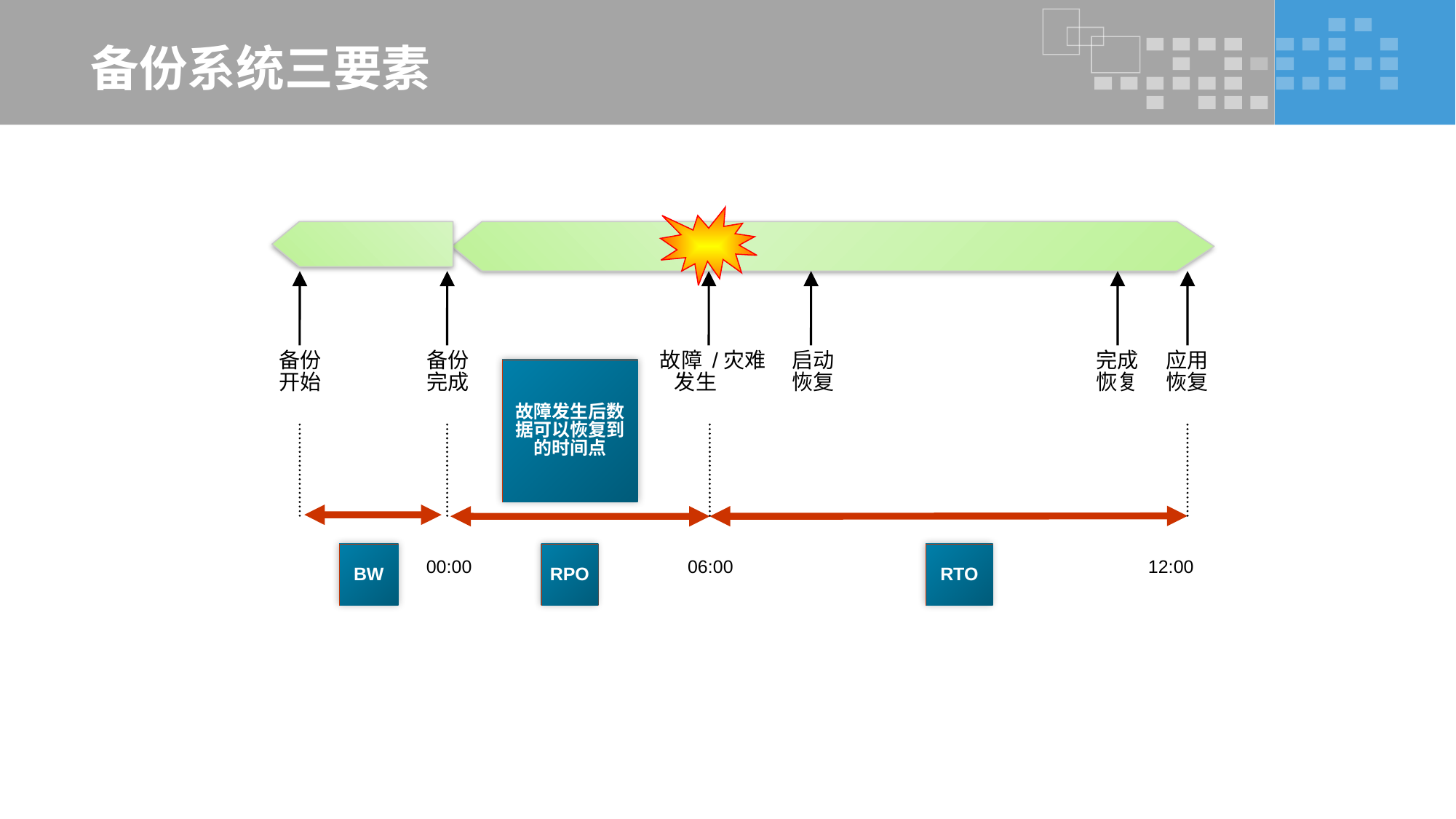

# 备份系统三要素

备份
开始
备份
完成
故障 /灾难
  发生
启动
恢复
完成
恢复
应用
恢复
故障发生后数据可以恢复到的时间点

BW
RPO
RTO
00:00
06:00
12:00